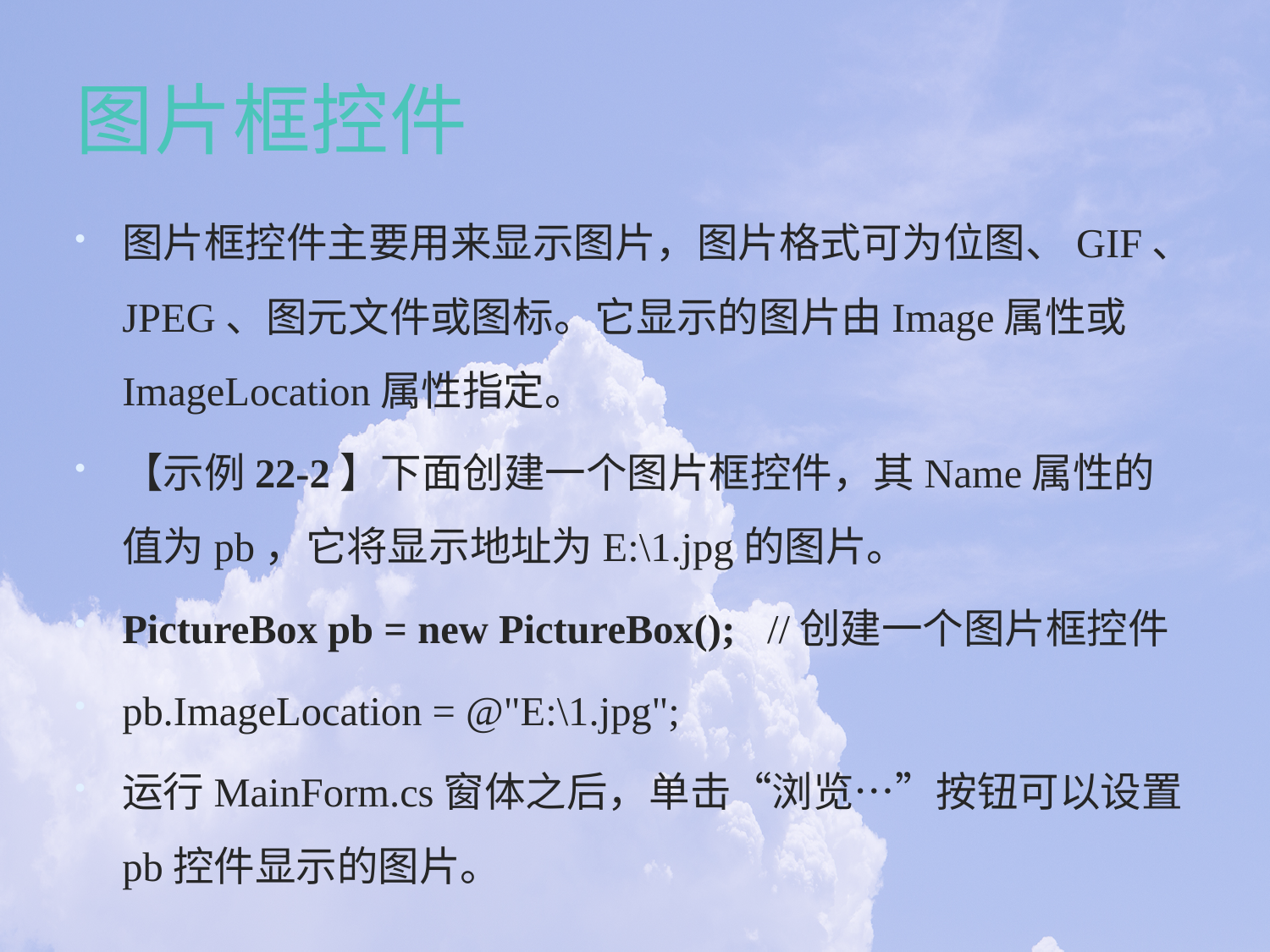

# 图片框控件
图片框控件主要用来显示图片，图片格式可为位图、GIF、JPEG、图元文件或图标。它显示的图片由Image属性或ImageLocation属性指定。
【示例22-2】下面创建一个图片框控件，其Name属性的值为pb，它将显示地址为E:\1.jpg的图片。
PictureBox pb = new PictureBox();   //创建一个图片框控件
pb.ImageLocation = @"E:\1.jpg";
运行MainForm.cs窗体之后，单击“浏览…”按钮可以设置pb控件显示的图片。